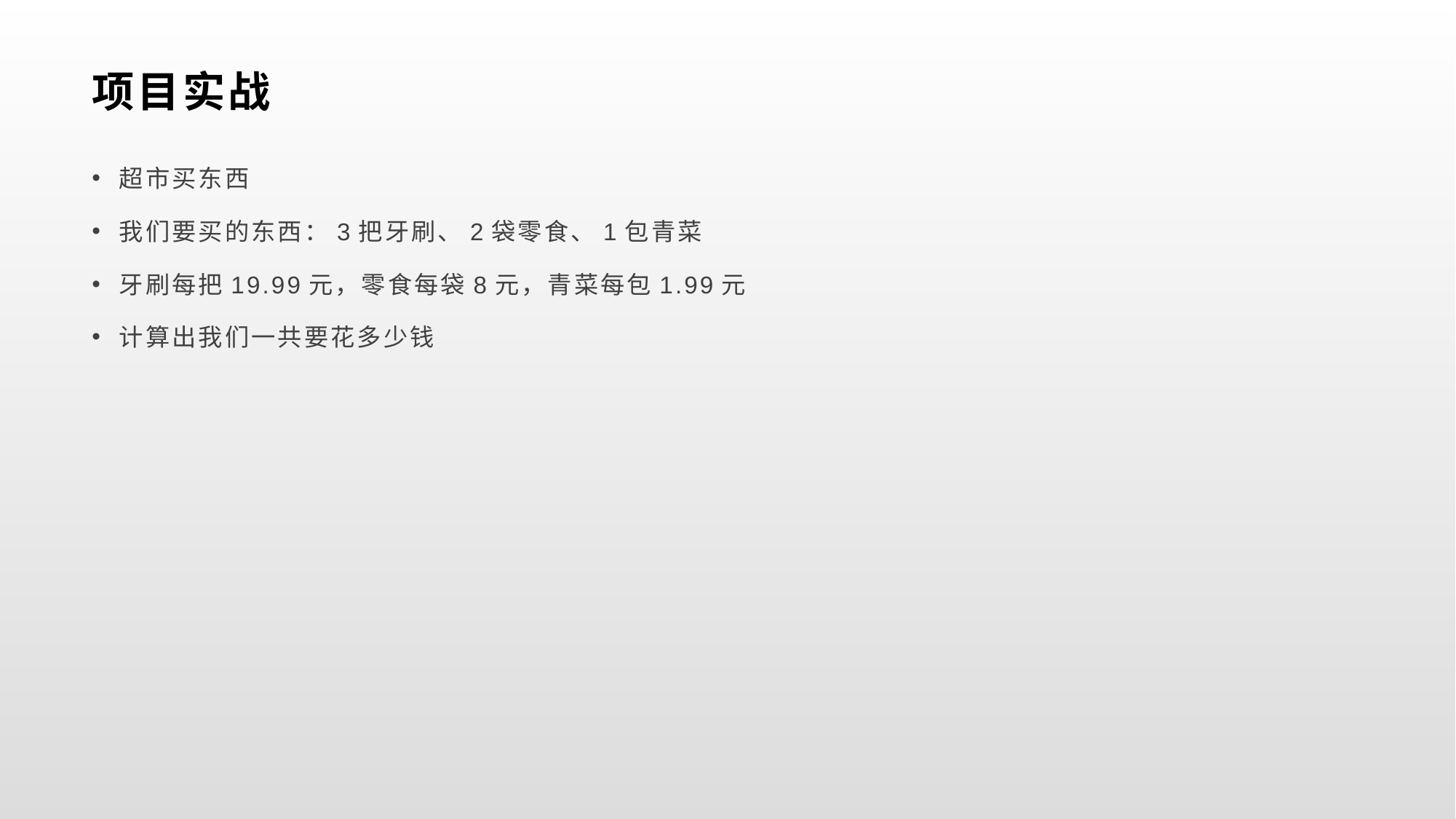

# 项目实战
超市买东西
我们要买的东西：3把牙刷、2袋零食、1包青菜
牙刷每把19.99元，零食每袋8元，青菜每包1.99元
计算出我们一共要花多少钱